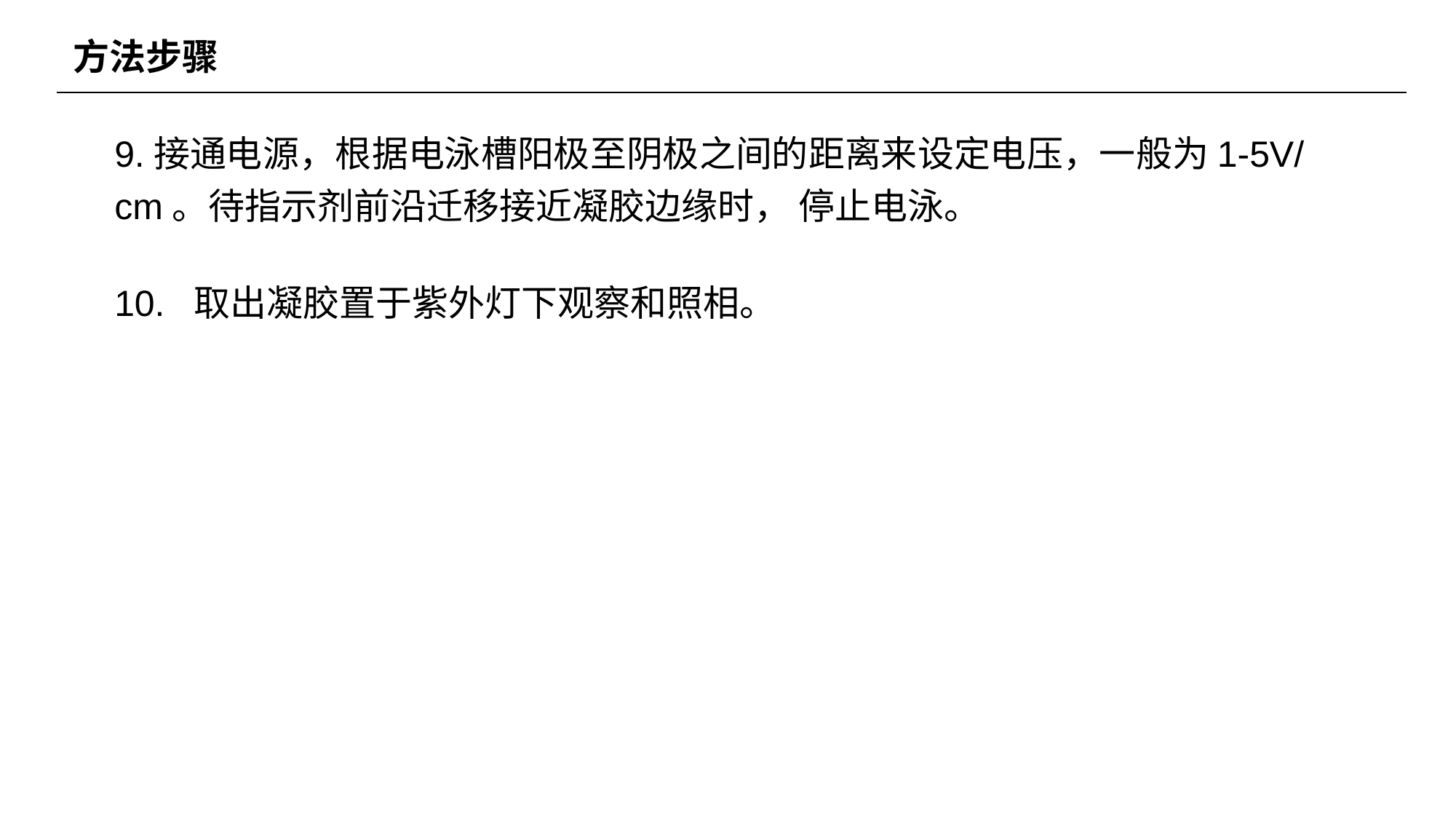

方法步骤
9.接通电源，根据电泳槽阳极至阴极之间的距离来设定电压，一般为1-5V/cm。待指示剂前沿迁移接近凝胶边缘时， 停止电泳。
10.  取出凝胶置于紫外灯下观察和照相。